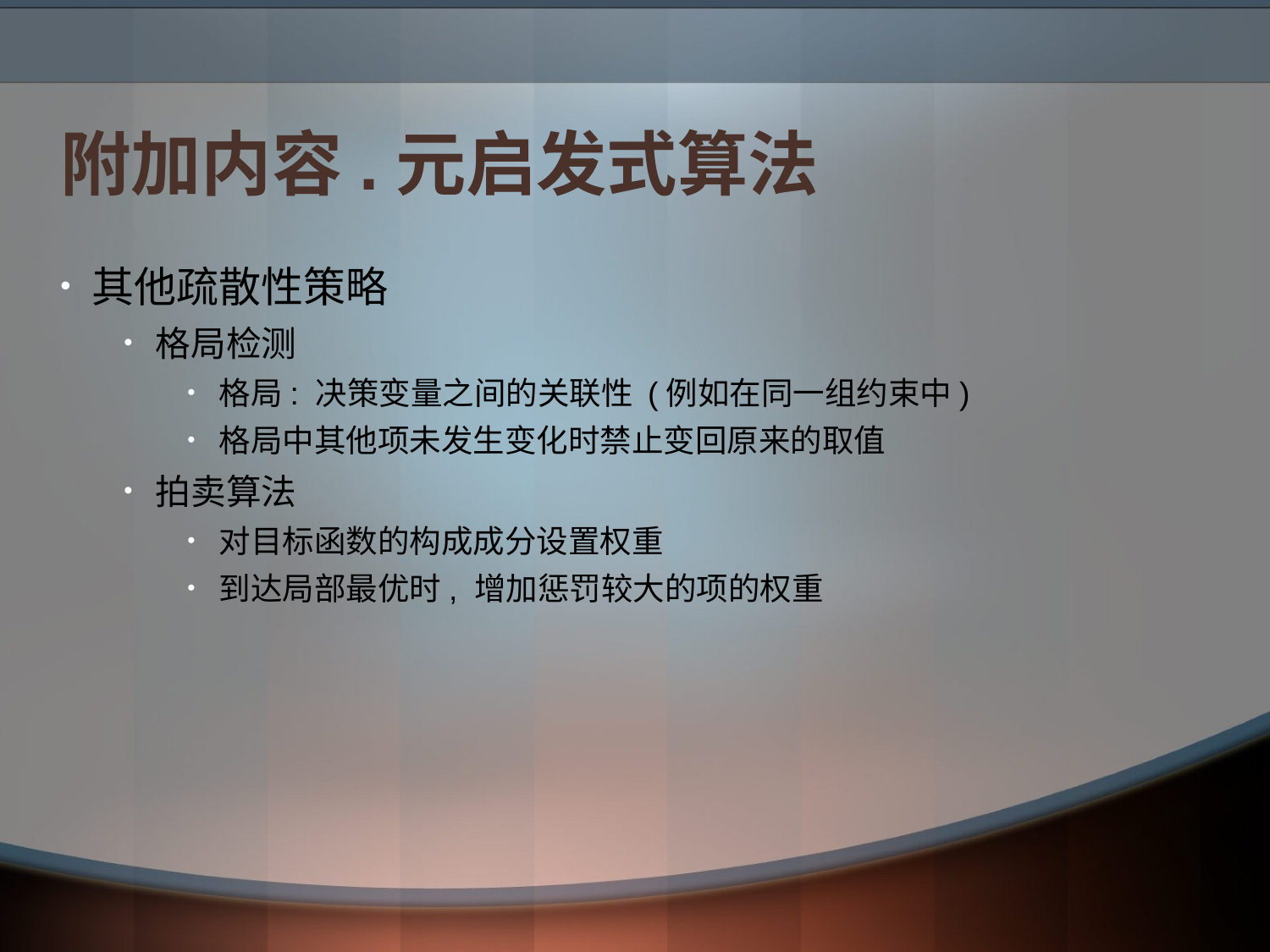

# 附加内容.元启发式算法
其他疏散性策略
格局检测
格局: 决策变量之间的关联性 (例如在同一组约束中)
格局中其他项未发生变化时禁止变回原来的取值
拍卖算法
对目标函数的构成成分设置权重
到达局部最优时, 增加惩罚较大的项的权重